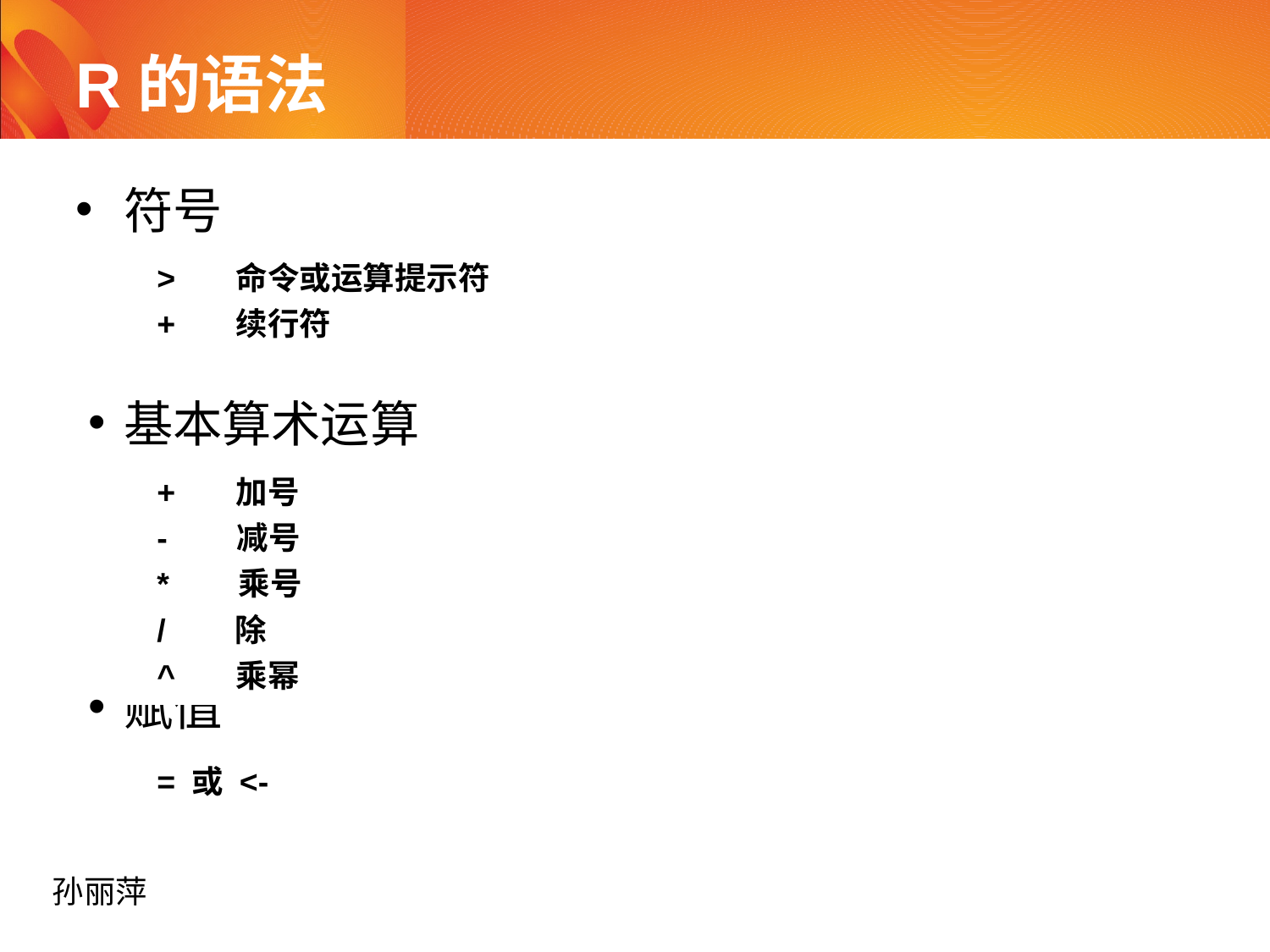

# R的语法
符号

基本算术运算

赋值

| > 命令或运算提示符 + 续行符 |
| --- |
| + 加号 - 减号 \* 乘号 / 除 ^ 乘幂 |
| --- |
| = 或 <- |
| --- |